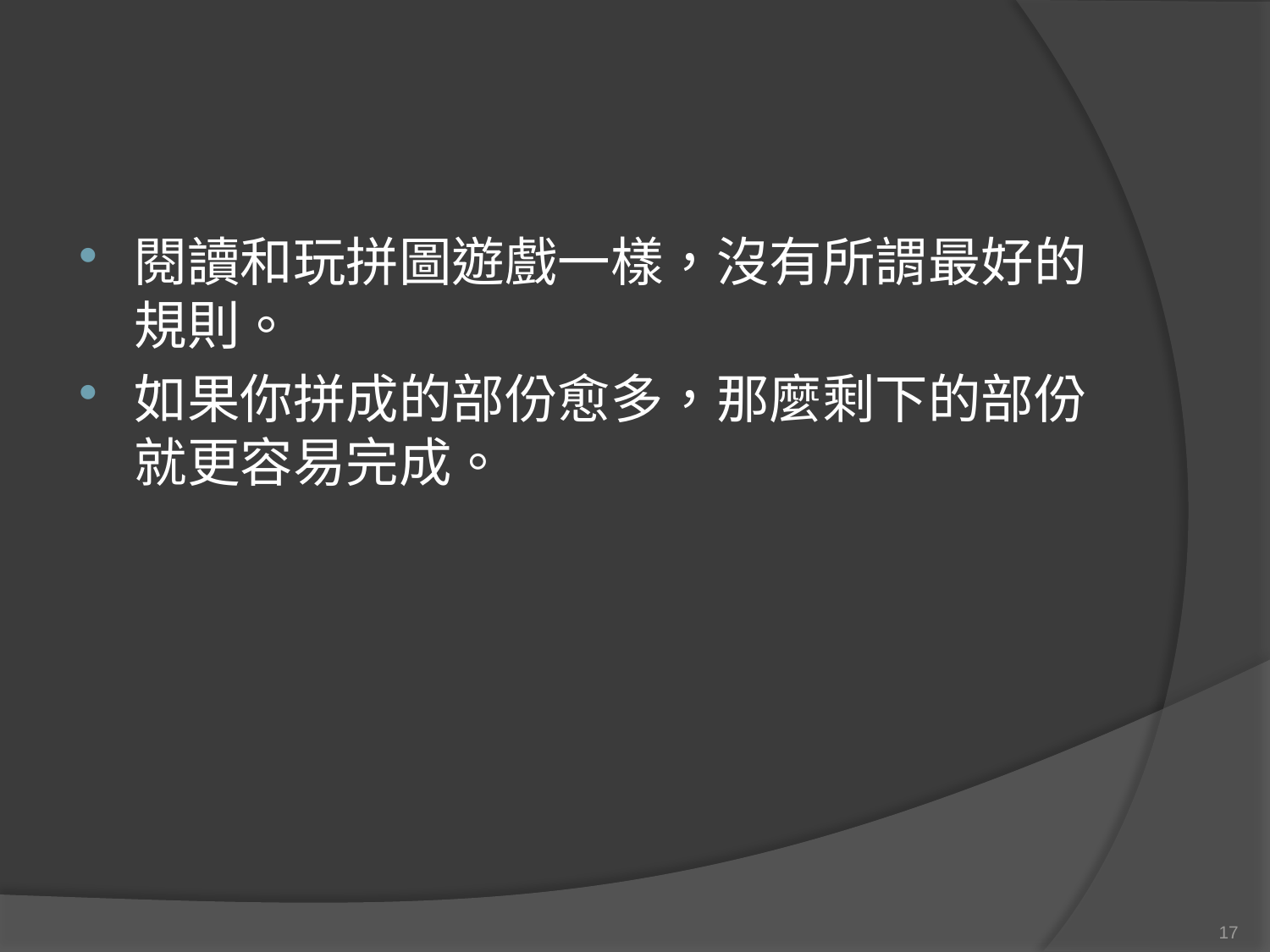

#
閱讀和玩拼圖遊戲一樣，沒有所謂最好的規則。
如果你拼成的部份愈多，那麼剩下的部份就更容易完成。

17